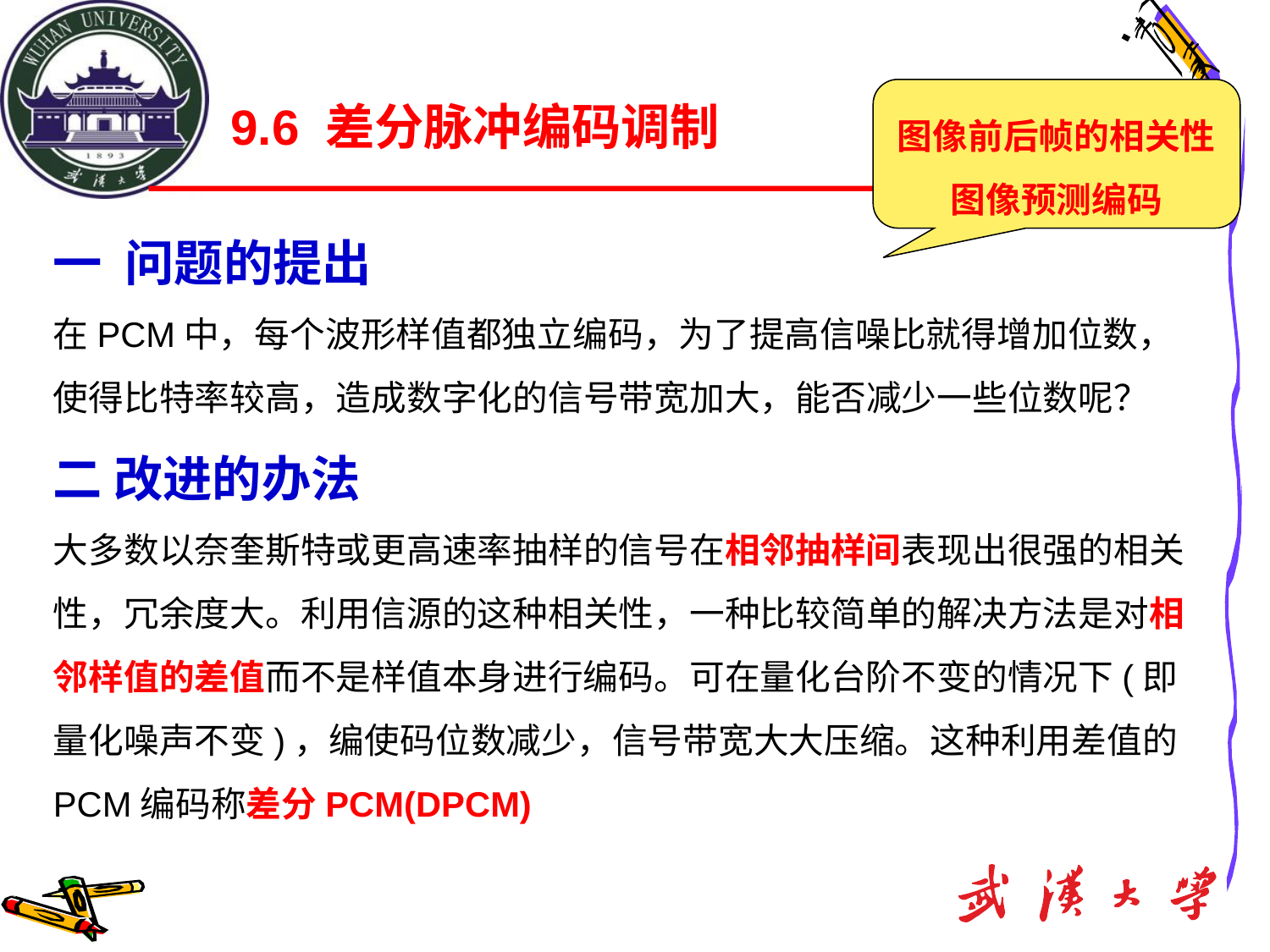

图像前后帧的相关性
图像预测编码
9.6 差分脉冲编码调制
一  问题的提出
在PCM中，每个波形样值都独立编码，为了提高信噪比就得增加位数，使得比特率较高，造成数字化的信号带宽加大，能否减少一些位数呢？
二 改进的办法
大多数以奈奎斯特或更高速率抽样的信号在相邻抽样间表现出很强的相关性，冗余度大。利用信源的这种相关性，一种比较简单的解决方法是对相邻样值的差值而不是样值本身进行编码。可在量化台阶不变的情况下(即量化噪声不变)，编使码位数减少，信号带宽大大压缩。这种利用差值的PCM编码称差分PCM(DPCM)